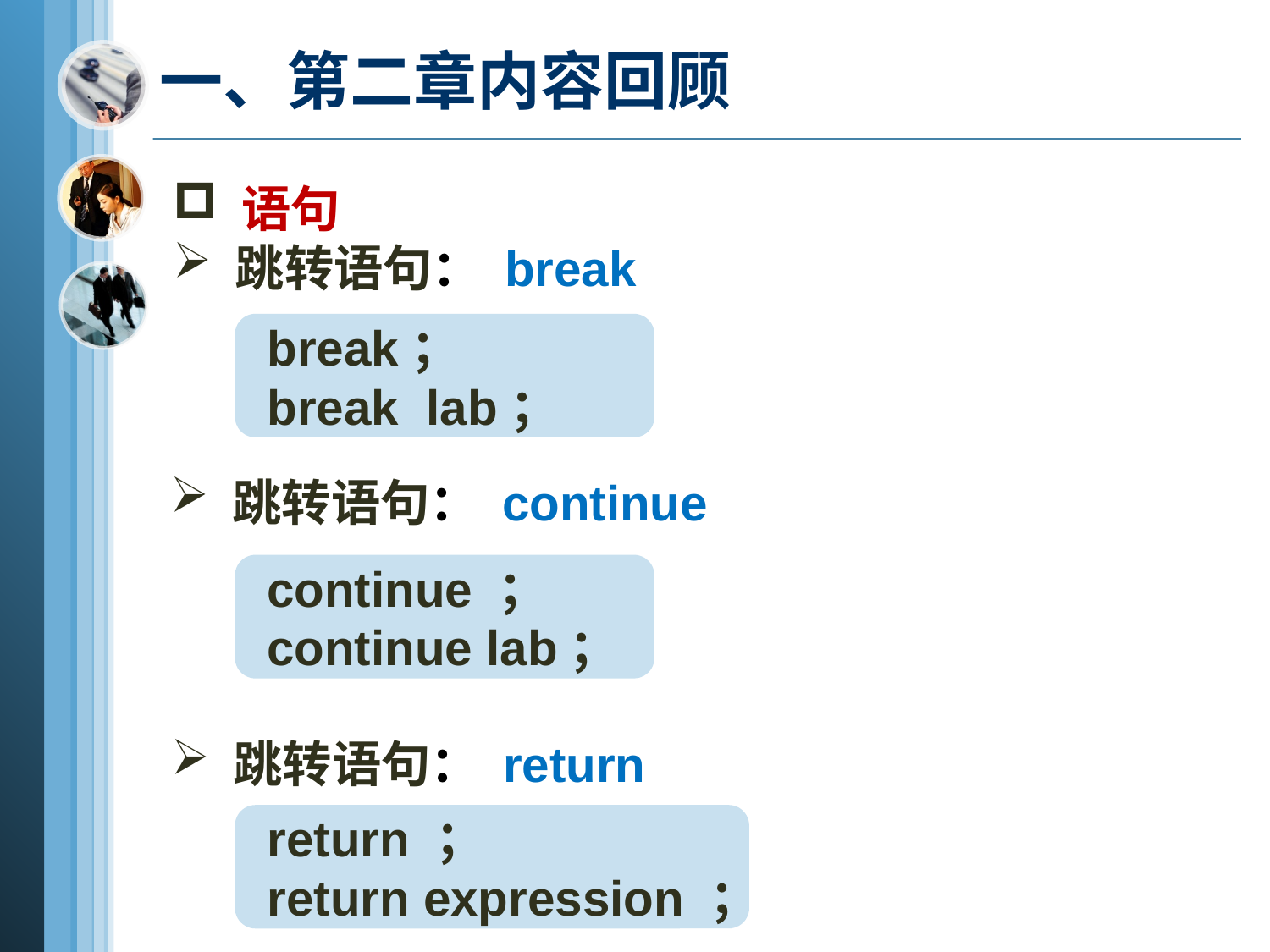

# 一、第二章内容回顾
 语句
 跳转语句： break
 break；
 break  lab；
 跳转语句： continue
 continue ；
 continue lab；
 跳转语句： return
 return ；
 return expression ；